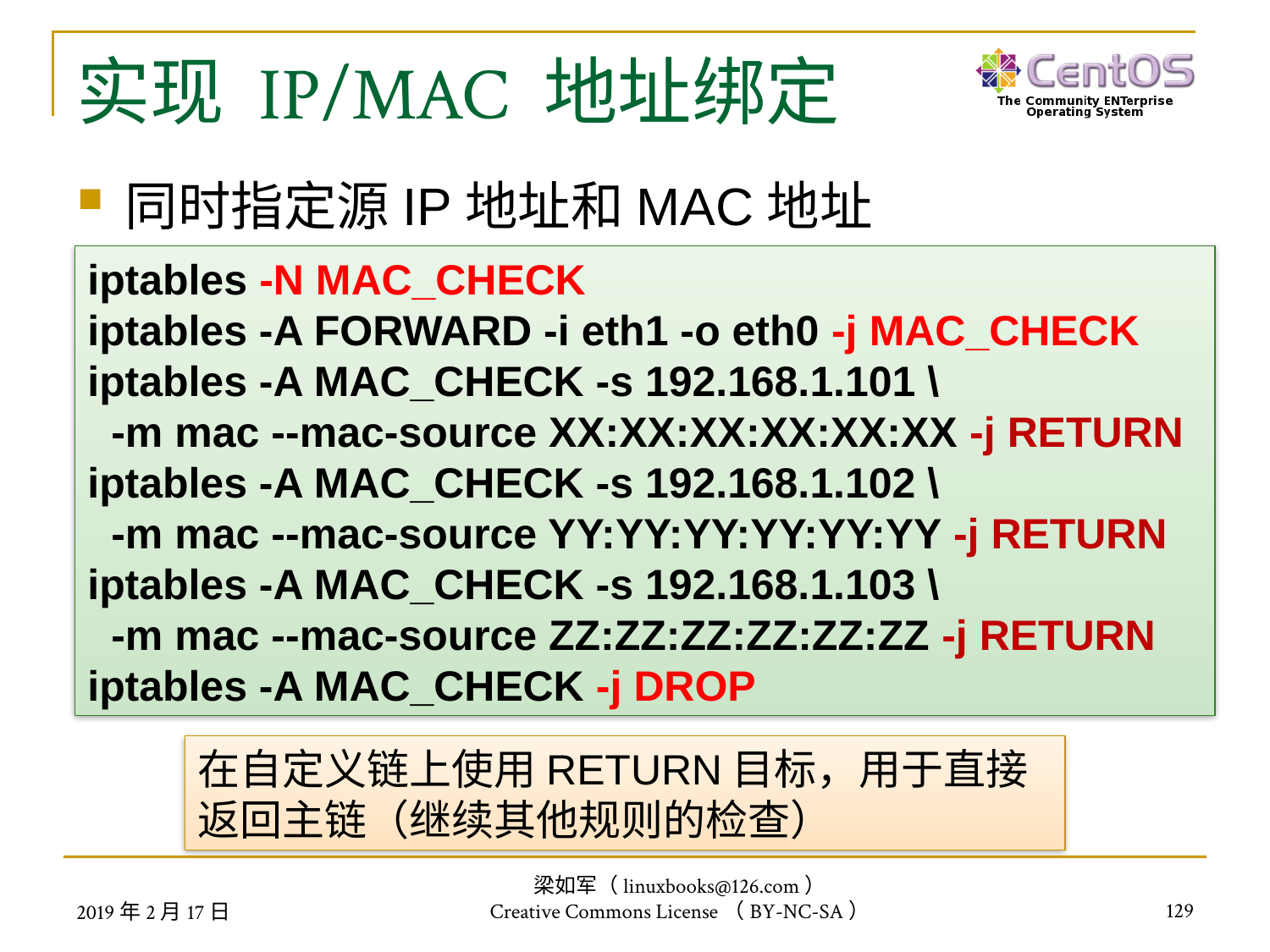

# 实现 IP/MAC 地址绑定
同时指定源IP地址和MAC地址
iptables -N MAC_CHECK
iptables -A FORWARD -i eth1 -o eth0 -j MAC_CHECK
iptables -A MAC_CHECK -s 192.168.1.101 \
  -m mac --mac-source XX:XX:XX:XX:XX:XX -j RETURN
iptables -A MAC_CHECK -s 192.168.1.102 \
  -m mac --mac-source YY:YY:YY:YY:YY:YY -j RETURN
iptables -A MAC_CHECK -s 192.168.1.103 \
  -m mac --mac-source ZZ:ZZ:ZZ:ZZ:ZZ:ZZ -j RETURN
iptables -A MAC_CHECK -j DROP
在自定义链上使用RETURN目标，用于直接返回主链（继续其他规则的检查）
梁如军（linuxbooks@126.com）
Creative Commons License（BY-NC-SA）
2019年2月17日
129